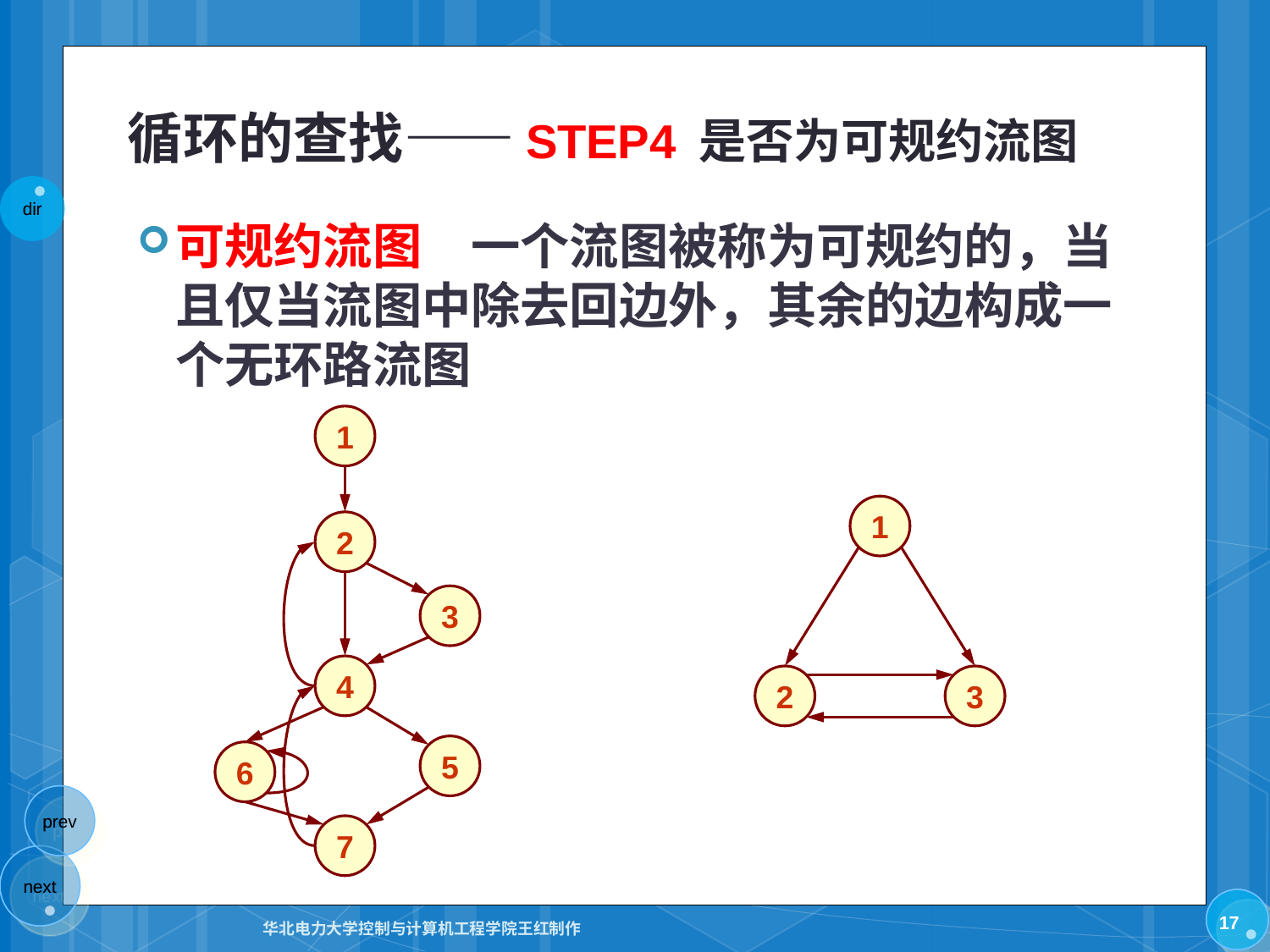

# 循环的查找——STEP4 是否为可规约流图
可规约流图　一个流图被称为可规约的，当且仅当流图中除去回边外，其余的边构成一个无环路流图
1
1
2
3
4
2
3
5
6
7
17
华北电力大学控制与计算机工程学院王红制作